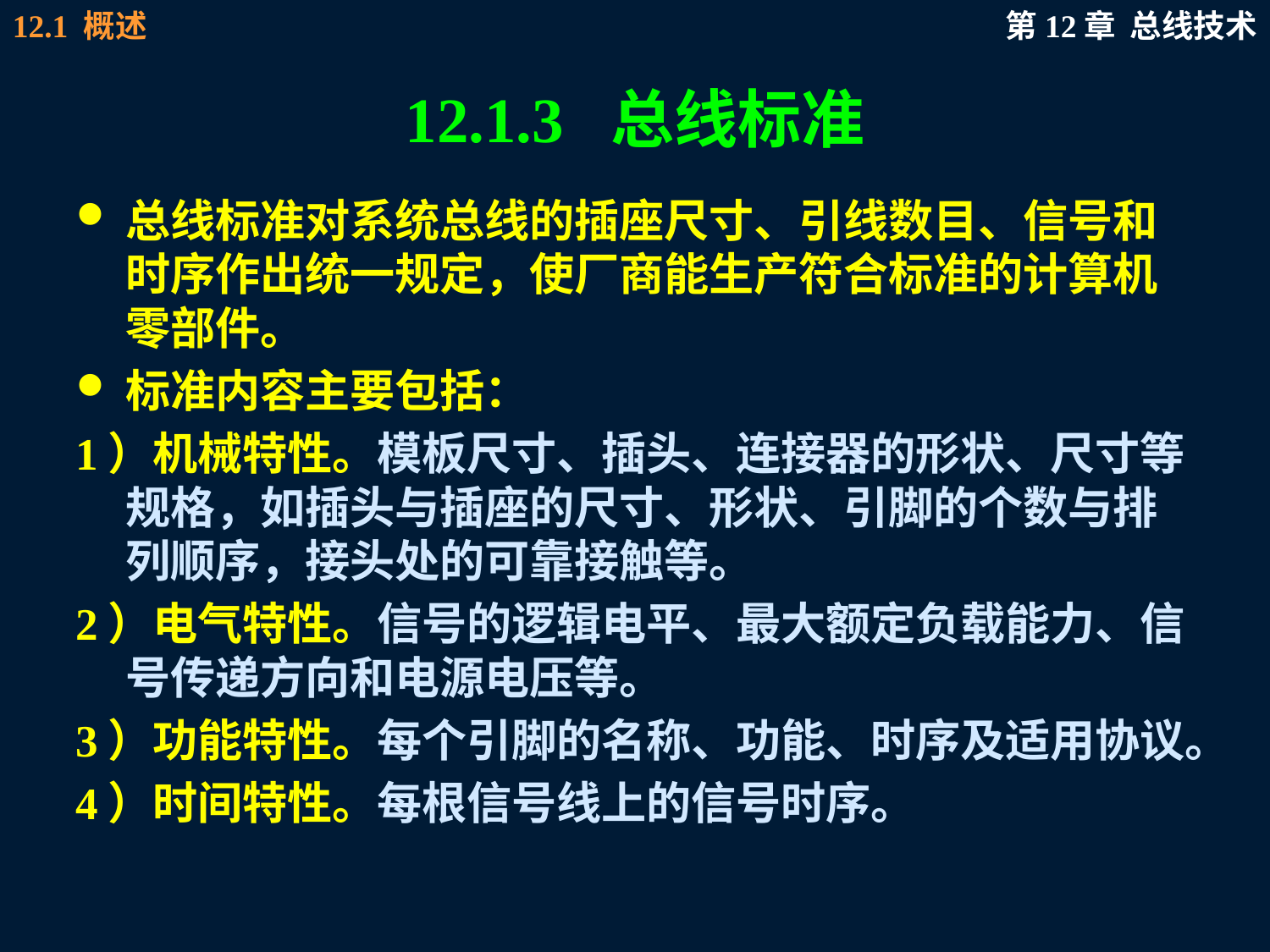

# 12.1.3  总线标准
总线标准对系统总线的插座尺寸、引线数目、信号和时序作出统一规定，使厂商能生产符合标准的计算机零部件。
标准内容主要包括：
1）机械特性。模板尺寸、插头、连接器的形状、尺寸等规格，如插头与插座的尺寸、形状、引脚的个数与排列顺序，接头处的可靠接触等。
2）电气特性。信号的逻辑电平、最大额定负载能力、信号传递方向和电源电压等。
3）功能特性。每个引脚的名称、功能、时序及适用协议。
4）时间特性。每根信号线上的信号时序。